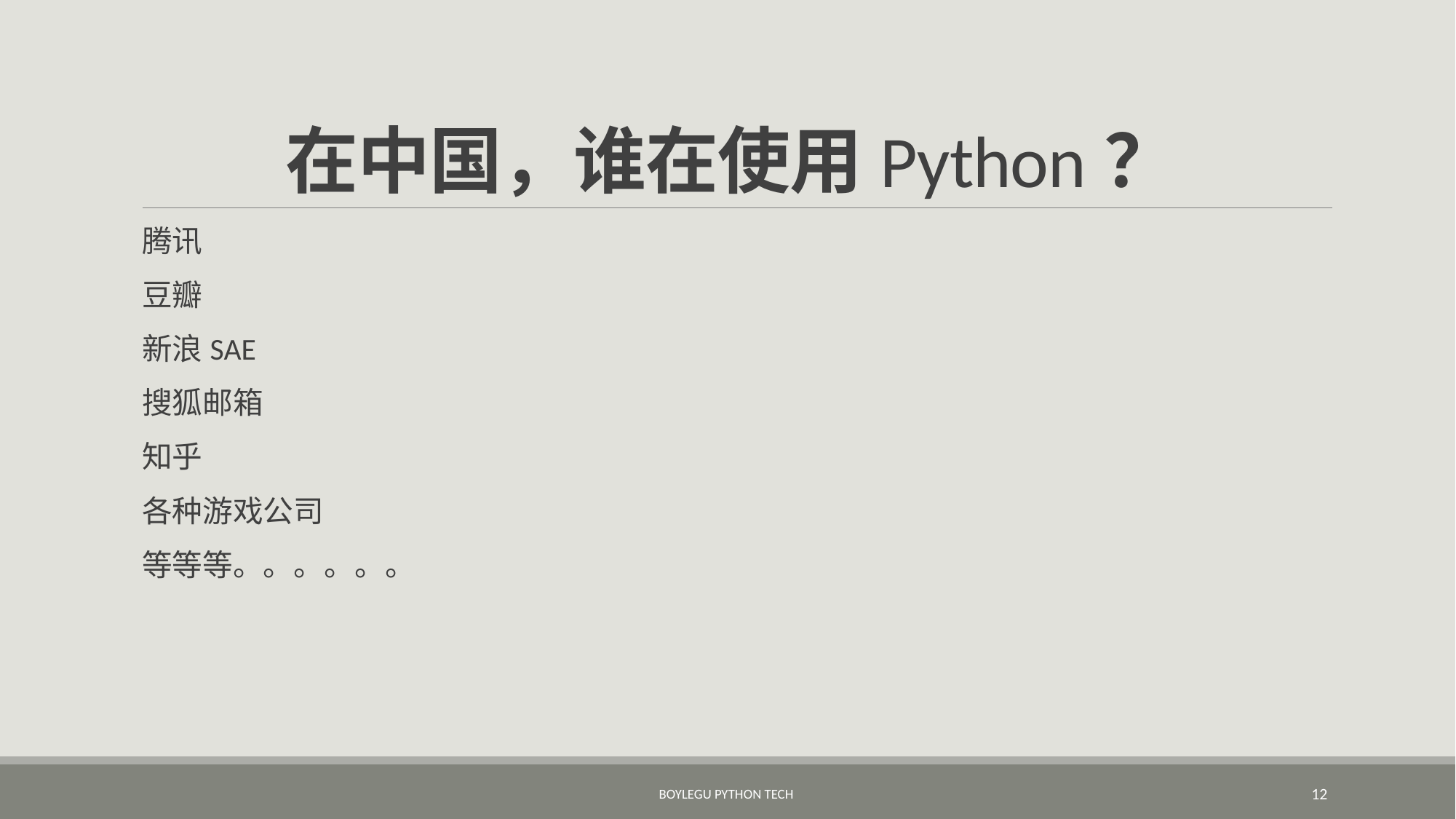

# 在中国，谁在使用Python？
腾讯
豆瓣
新浪SAE
搜狐邮箱
知乎
各种游戏公司
等等等。。。。。。

BoyleGu Python Tech
12